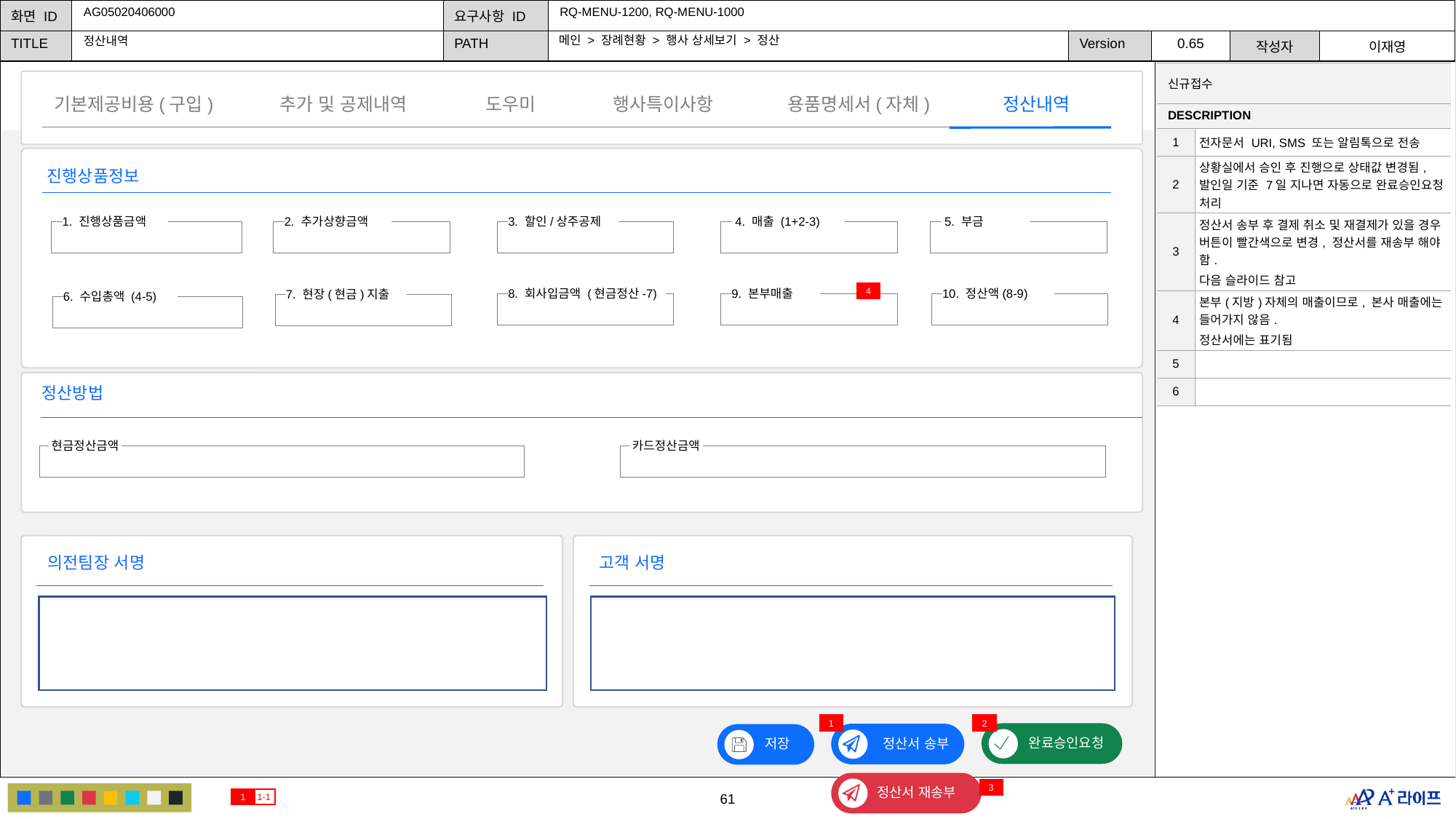

AG05020406000
RQ-MENU-1200, RQ-MENU-1000
메인 > 장례현황 > 행사 상세보기 > 정산
정산내역
| 신규접수 |  |
| --- | --- |
| DESCRIPTION |  |
| 1 | 전자문서 URI, SMS 또는 알림톡으로 전송 |
| 2 | 상황실에서 승인 후 진행으로 상태값 변경됨, 발인일 기준 7일 지나면 자동으로 완료승인요청 처리 |
| 3 | 정산서 송부 후 결제 취소 및 재결제가 있을 경우 버튼이 빨간색으로 변경, 정산서를 재송부 해야 함. 다음 슬라이드 참고 |
| 4 | 본부(지방)자체의 매출이므로, 본사 매출에는 들어가지 않음. 정산서에는 표기됨 |
| 5 |  |
| 6 |  |

도우미
용품명세서(자체)
행사특이사항
추가 및 공제내역
정산내역
기본제공비용(구입)

진행상품정보
 4. 매출 (1+2-3)

1. 진행상품금액

2. 추가상향금액

3. 할인/상주공제

 5. 부금

4
8. 회사입금액 (현금정산-7)

9. 본부매출

10. 정산액(8-9)

7. 현장(현금)지출

6. 수입총액 (4-5)

정산방법
현금정산금액

카드정산금액

의전팀장 서명

고객 서명

1
2

완료승인요청

정산서 송부

저장

정산서 재송부

3
1
1-1